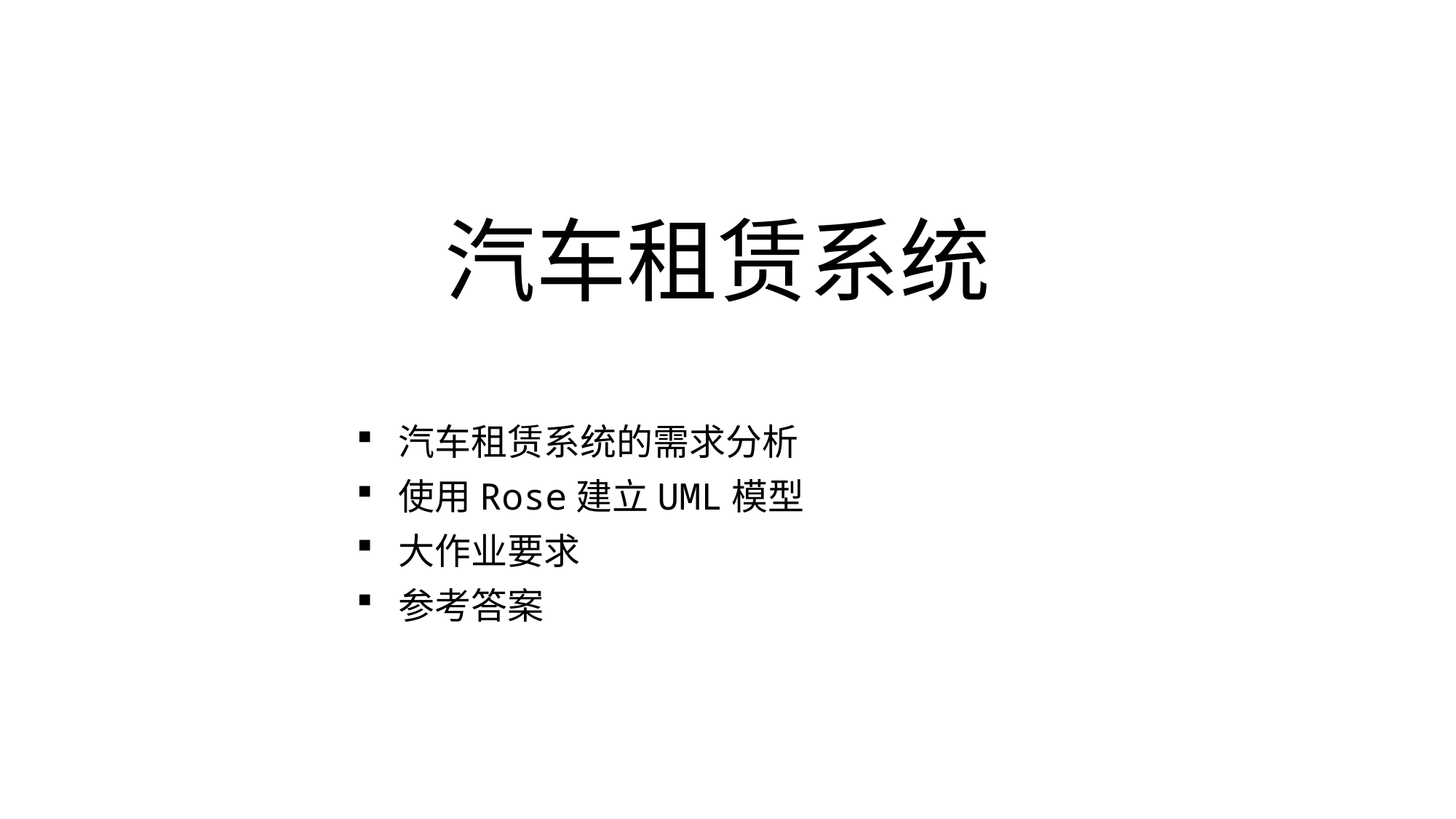

# 汽车租赁系统
  汽车租赁系统的需求分析
  使用Rose建立UML模型
  大作业要求
  参考答案